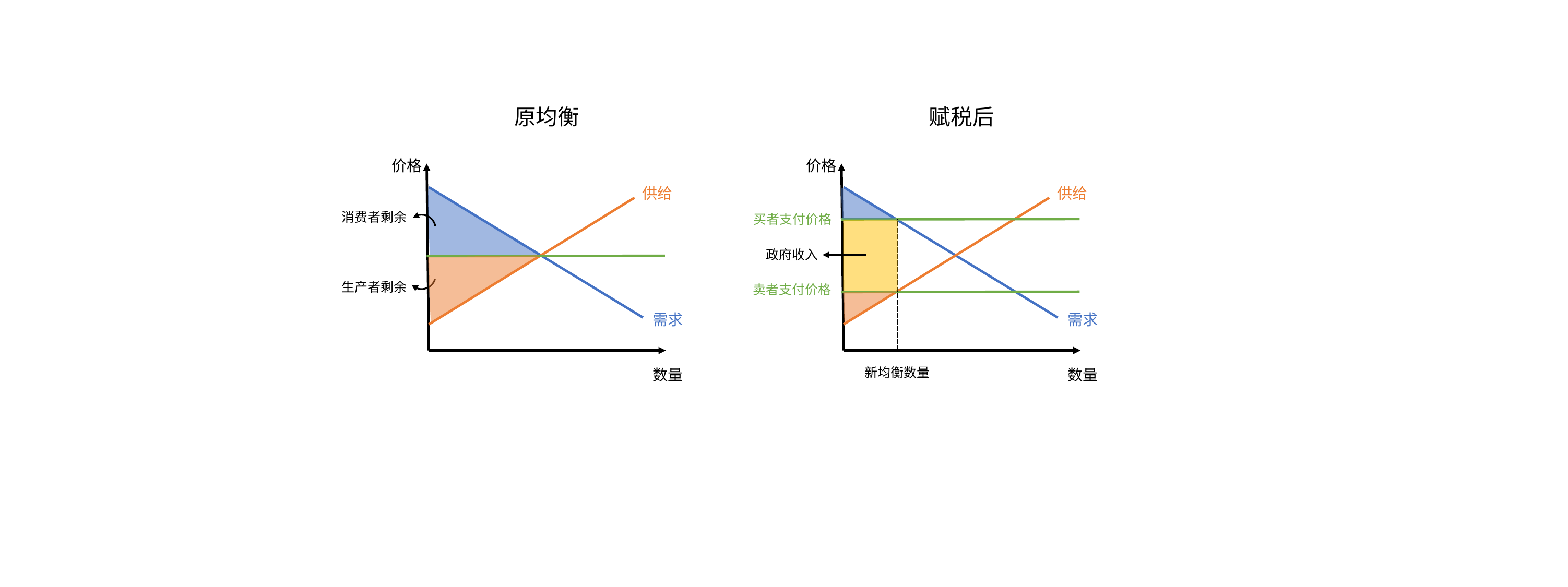

原均衡
赋税后
价格
供给
需求
数量
价格
供给
需求
数量

消费者剩余
买者支付价格

政府收入

生产者剩余
卖者支付价格

新均衡数量